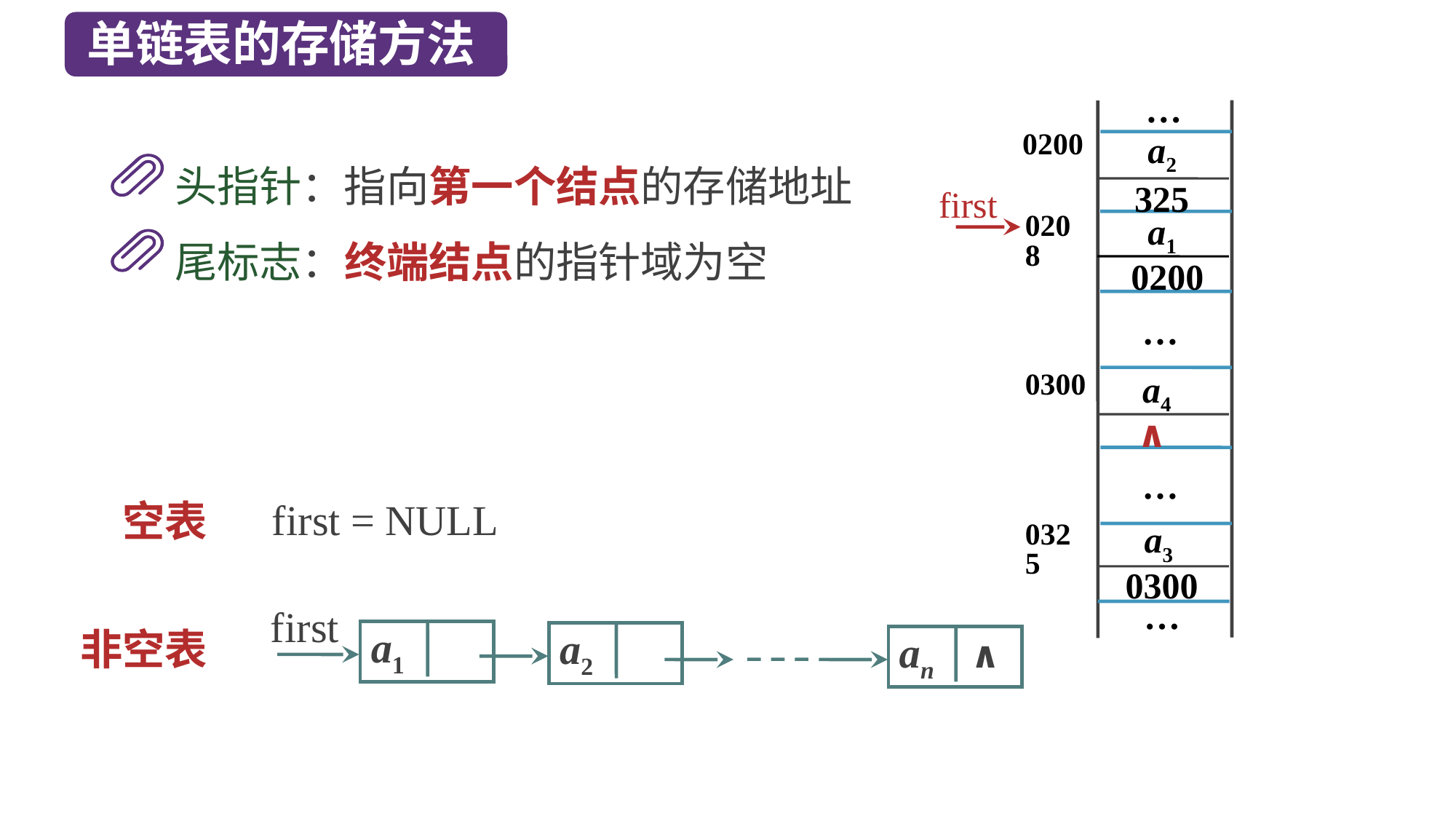

单链表的存储方法

…

0200
0208
…
0300
…
0325
…

  a2
头指针：指向第一个结点的存储地址
尾标志：终端结点的指针域为空

  325
first

  a1
0200
  a4
∧
first = NULL
空表
  a3
0300
first
a1

a2

∧
an

非空表